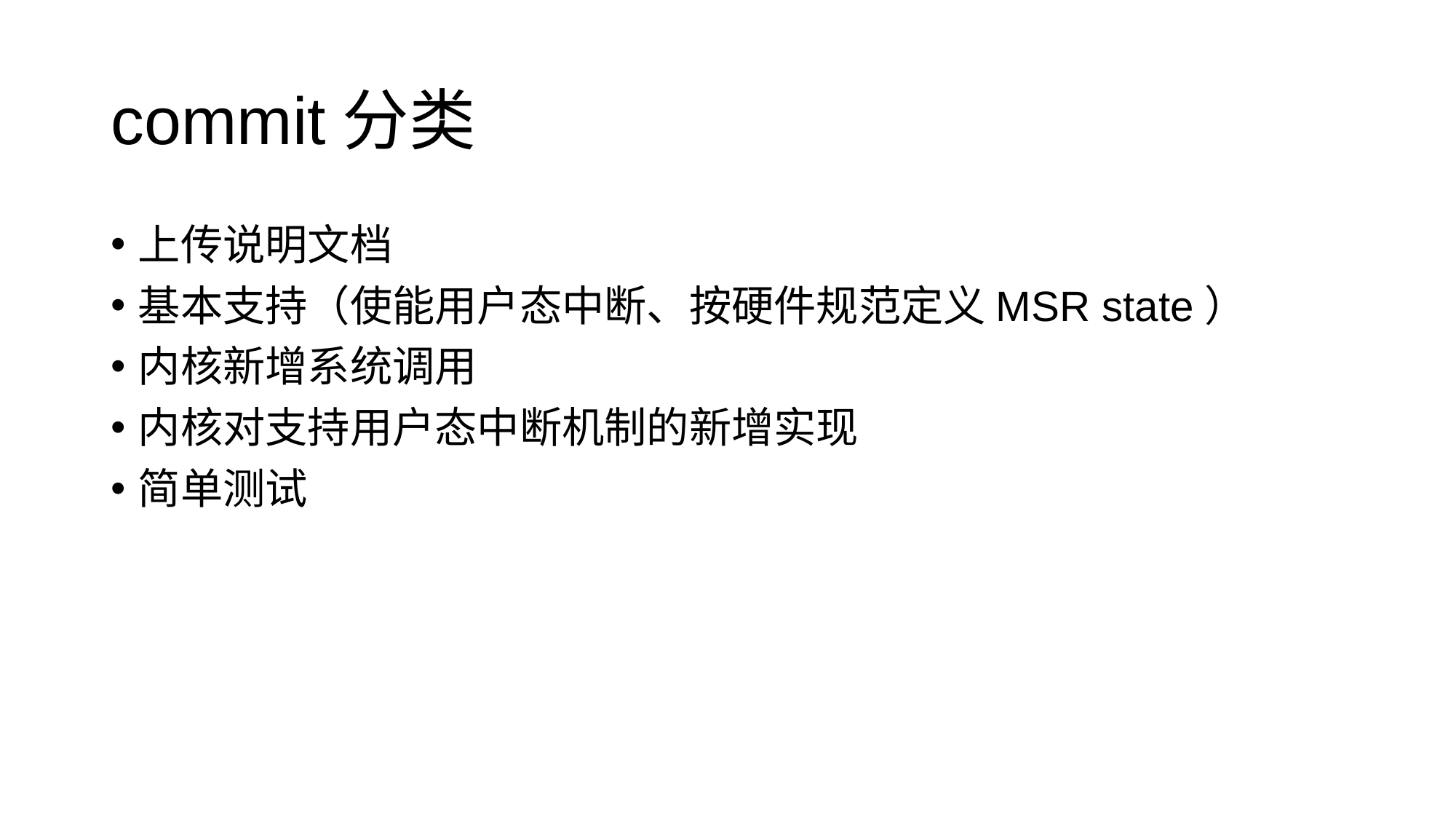

# commit分类
上传说明文档
基本支持（使能用户态中断、按硬件规范定义MSR state）
内核新增系统调用
内核对支持用户态中断机制的新增实现
简单测试